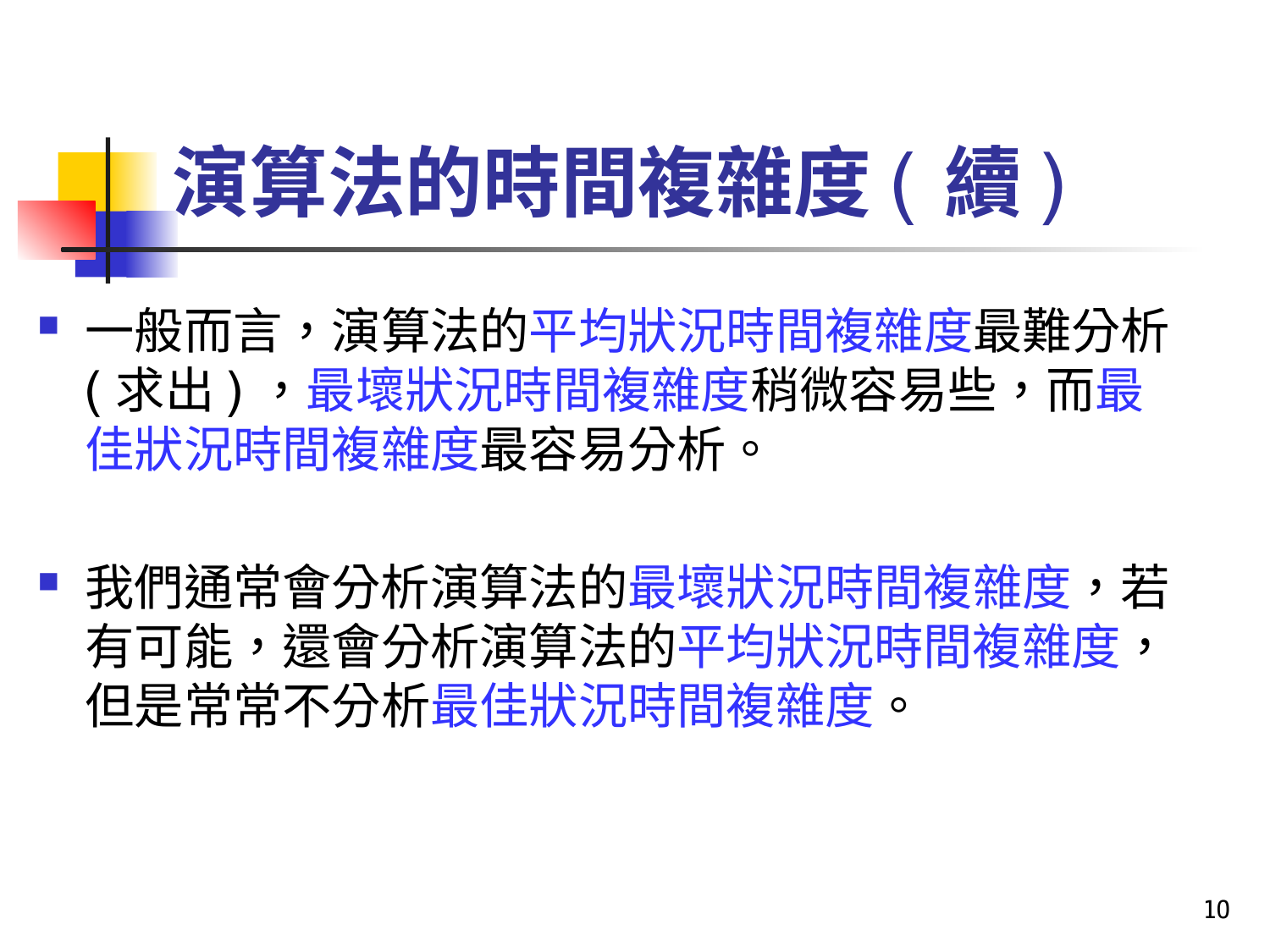

# 演算法的時間複雜度(續)
一般而言，演算法的平均狀況時間複雜度最難分析(求出)，最壞狀況時間複雜度稍微容易些，而最佳狀況時間複雜度最容易分析。

我們通常會分析演算法的最壞狀況時間複雜度，若有可能，還會分析演算法的平均狀況時間複雜度，但是常常不分析最佳狀況時間複雜度。
10